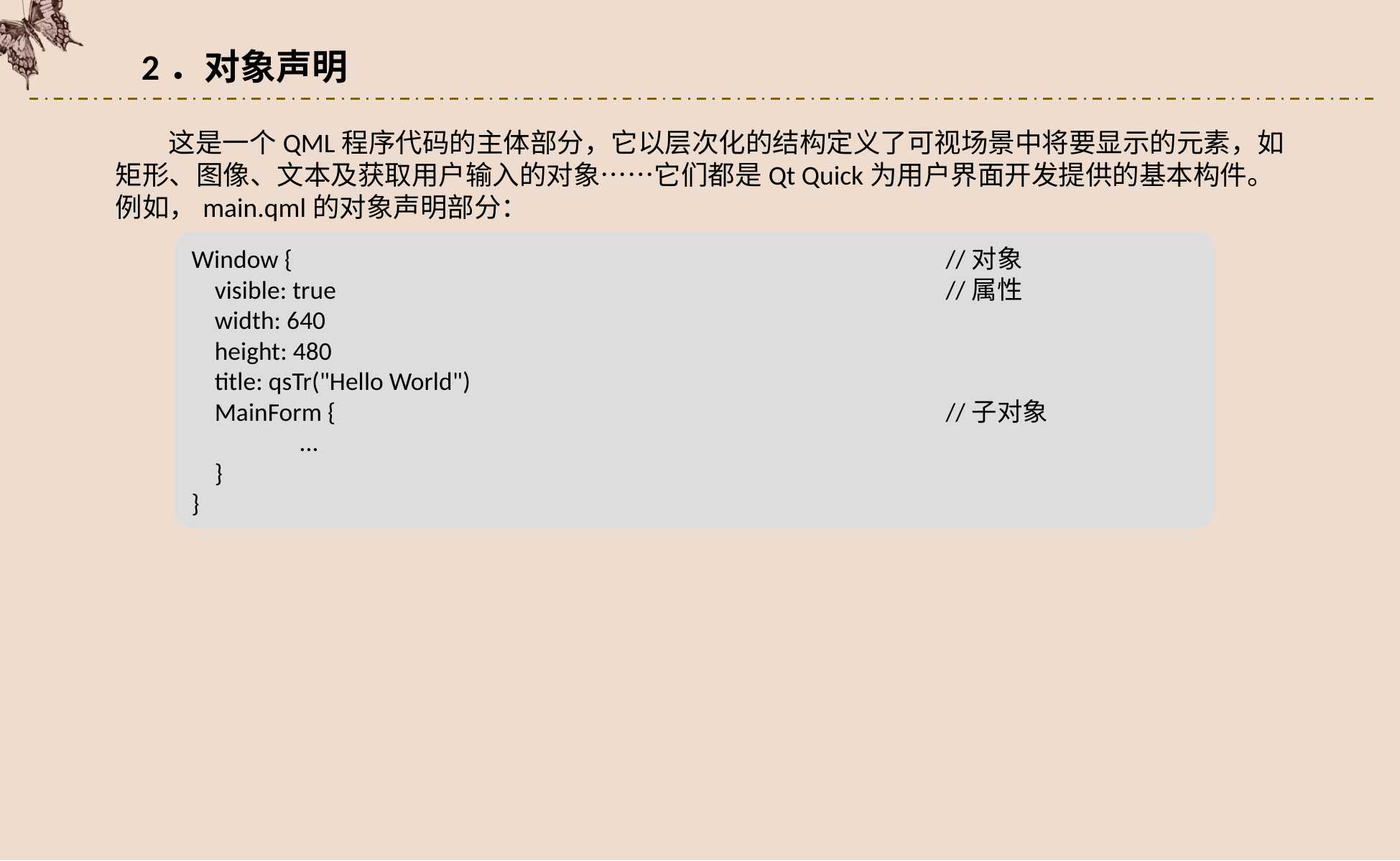

2．对象声明
这是一个QML程序代码的主体部分，它以层次化的结构定义了可视场景中将要显示的元素，如矩形、图像、文本及获取用户输入的对象……它们都是Qt Quick为用户界面开发提供的基本构件。例如，main.qml的对象声明部分：
Window {							//对象
    visible: true						//属性
    width: 640
    height: 480
    title: qsTr("Hello World")
    MainForm {						//子对象
	...
    }
}